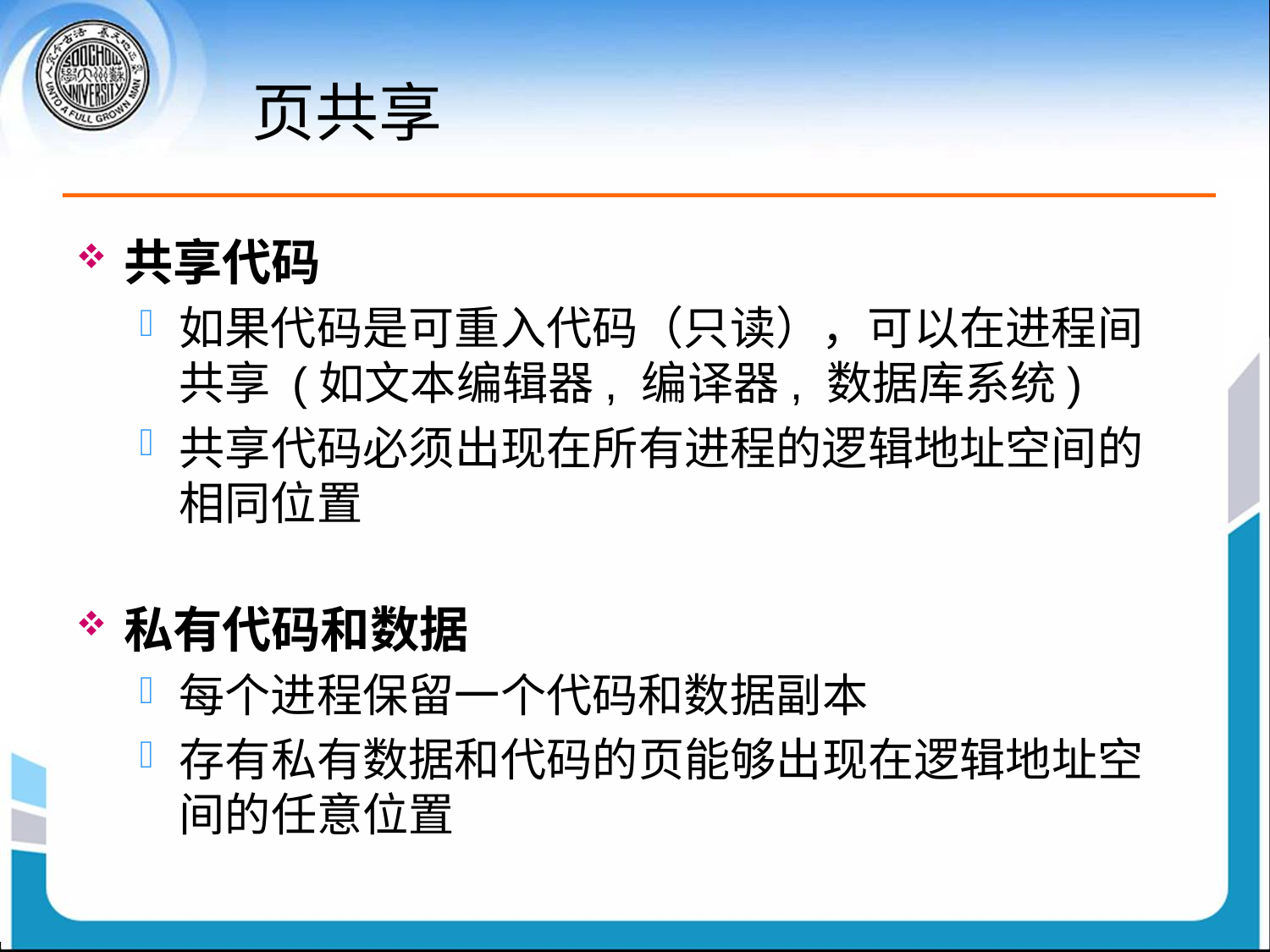

# 页共享
共享代码
如果代码是可重入代码（只读），可以在进程间共享 (如文本编辑器, 编译器, 数据库系统)
共享代码必须出现在所有进程的逻辑地址空间的相同位置
私有代码和数据
每个进程保留一个代码和数据副本
存有私有数据和代码的页能够出现在逻辑地址空间的任意位置